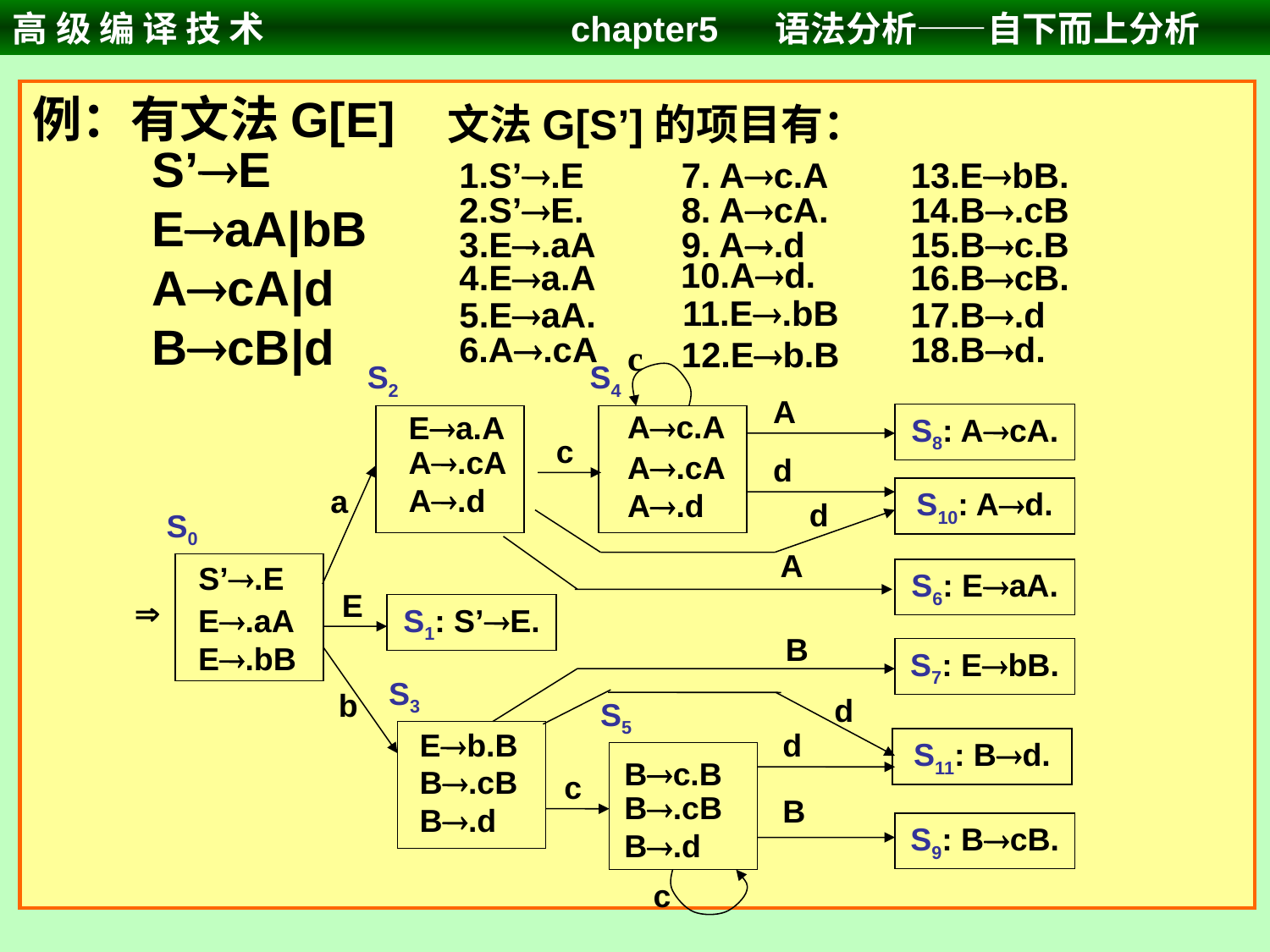

例：有文法G[E]

文法G[S’]的项目有：
S’→E
E→aA|bB
A→cA|d
B→cB|d
1.S’→.E
7. A→c.A
13.E→bB.
8. A→cA.
2.S’→E.
14.B→.cB
3.E→.aA
9. A→.d
15.B→c.B
10.A→d.
4.E→a.A
16.B→cB.
11.E→.bB
5.E→aA.
17.B→.d
6.A→.cA
18.B→d.
12.E→b.B
c

S2

S4

A

A→c.A
E→a.A
S8: A→cA.
c

A→.cA
A→.d
A→.cA
A→.d
d

a
S10: A→d.
d

S0

⇒

A

S’→.E
S6: E→aA.
E

E→.aA
E→.bB
S1: S’→E.
B

S7: E→bB.

b
S3

d

S5

E→b.B
d

S11: B→d.
B→c.B
B→.cB
B→.d
c

B→.cB
B→.d
B

S9: B→cB.
c